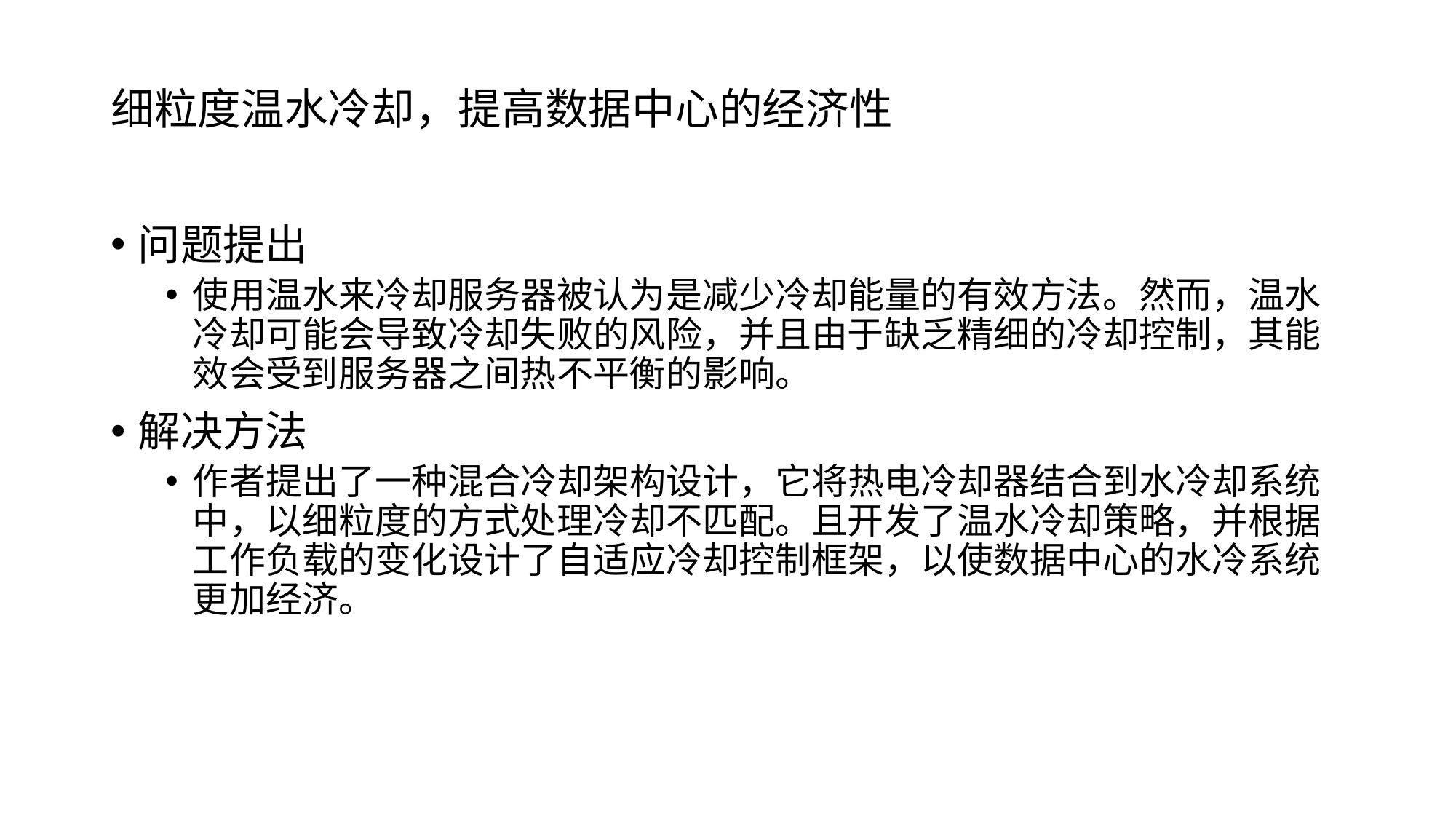

# 细粒度温水冷却，提高数据中心的经济性
问题提出
使用温水来冷却服务器被认为是减少冷却能量的有效方法。然而，温水冷却可能会导致冷却失败的风险，并且由于缺乏精细的冷却控制，其能效会受到服务器之间热不平衡的影响。
解决方法
作者提出了一种混合冷却架构设计，它将热电冷却器结合到水冷却系统中，以细粒度的方式处理冷却不匹配。且开发了温水冷却策略，并根据工作负载的变化设计了自适应冷却控制框架，以使数据中心的水冷系统更加经济。